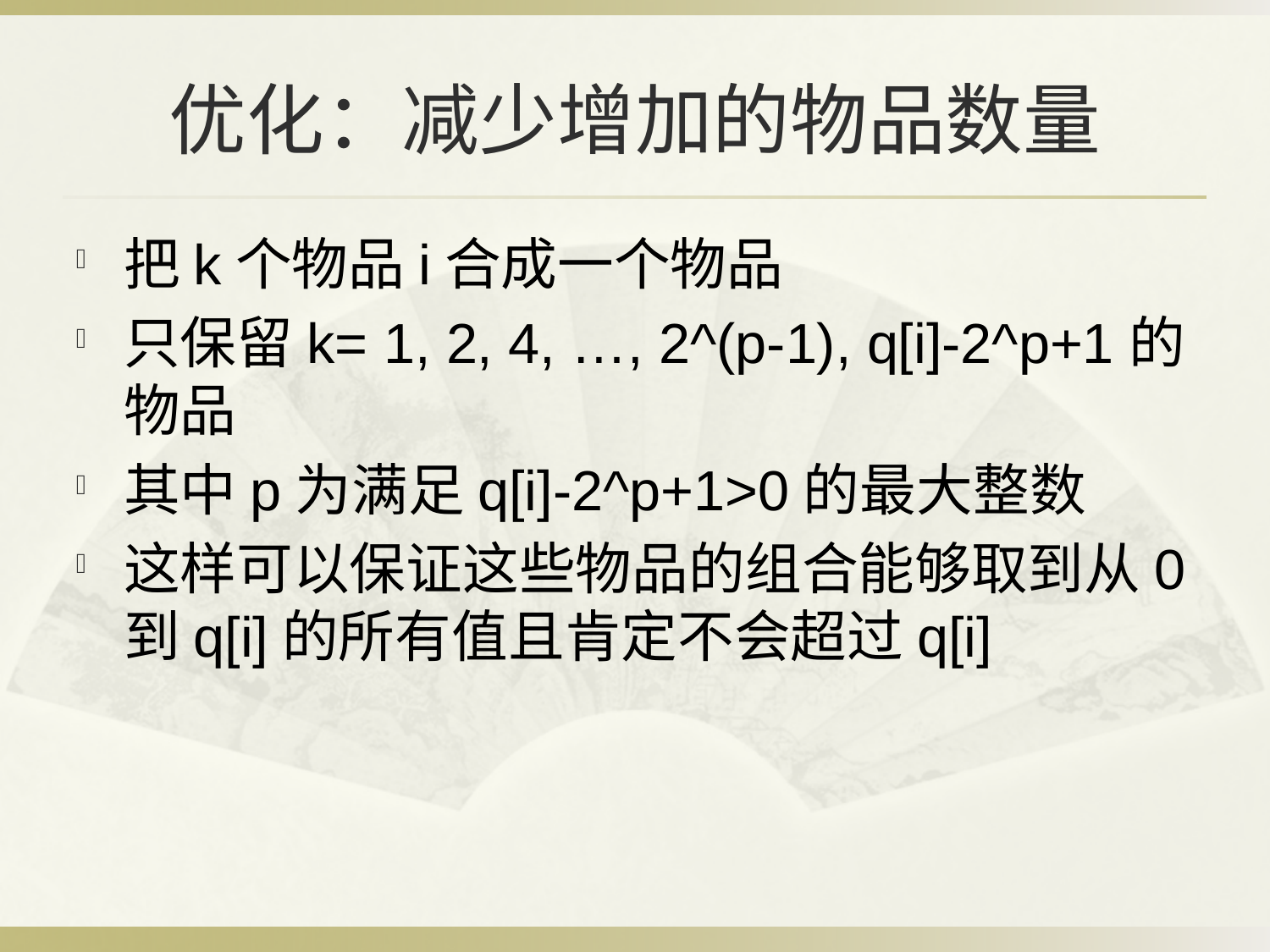

# 优化：减少增加的物品数量
把k个物品i合成一个物品
只保留k= 1, 2, 4, …, 2^(p-1), q[i]-2^p+1的物品
其中p为满足q[i]-2^p+1>0的最大整数
这样可以保证这些物品的组合能够取到从0到q[i]的所有值且肯定不会超过q[i]